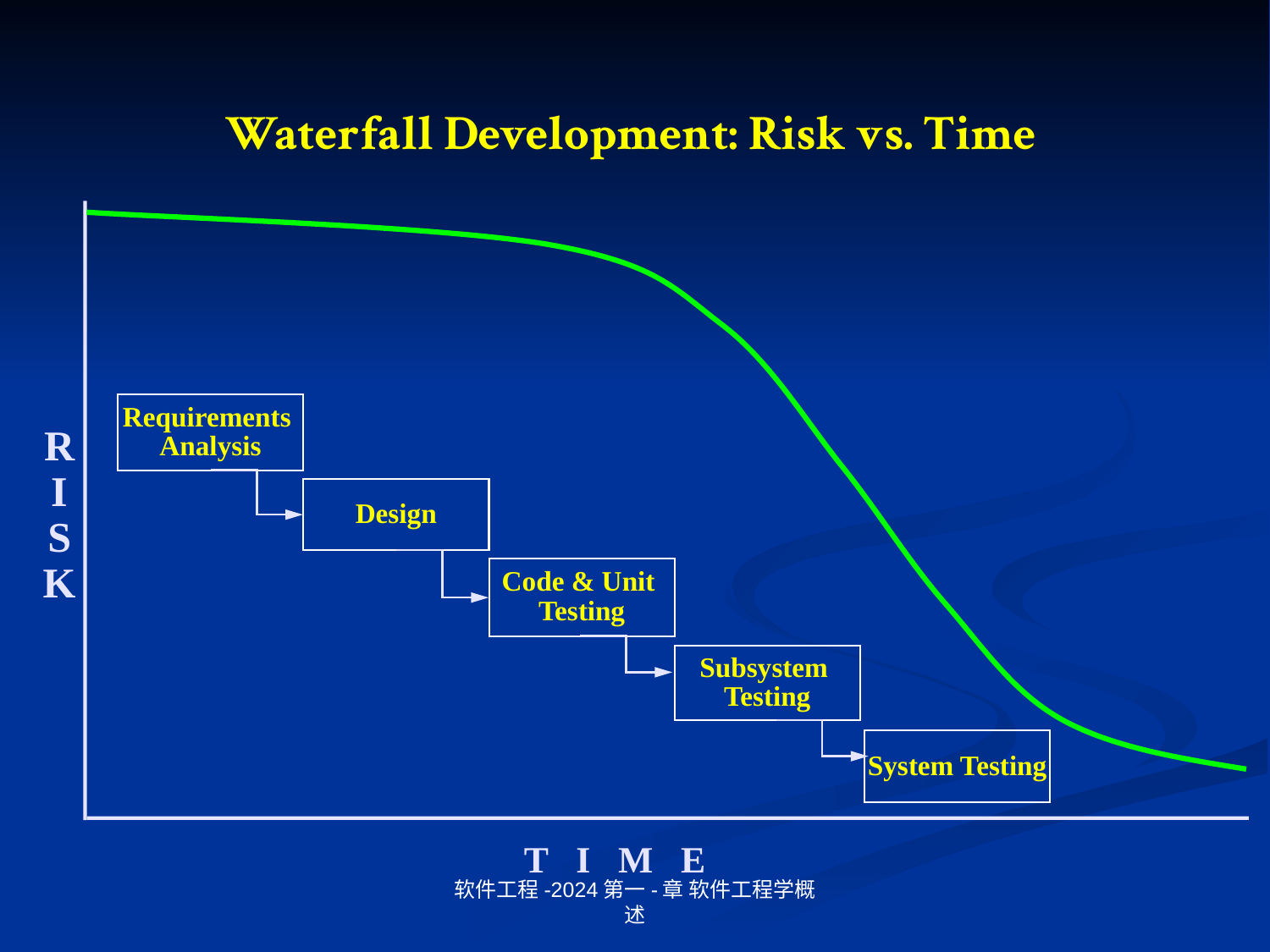

# Waterfall Development: Risk vs. Time

Requirements
Analysis
Design
Code & Unit
Testing
Subsystem
Testing
System Testing
R
I
S
K

T   I   M   E
软件工程-2024第一-章 软件工程学概述
113